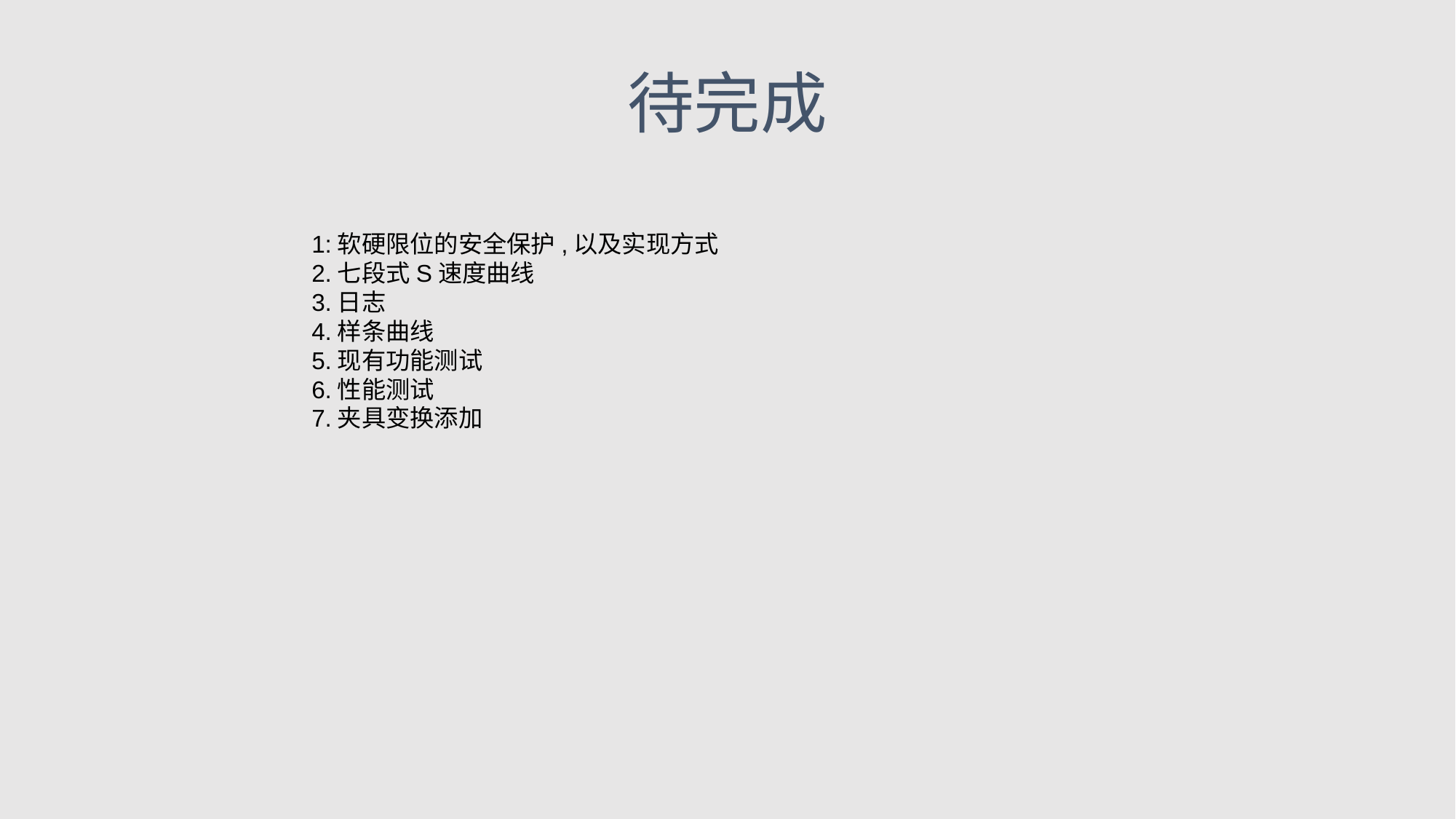

# 待完成
1:软硬限位的安全保护,以及实现方式
2.七段式S速度曲线
3.日志
4.样条曲线
5.现有功能测试
6.性能测试
7.夹具变换添加